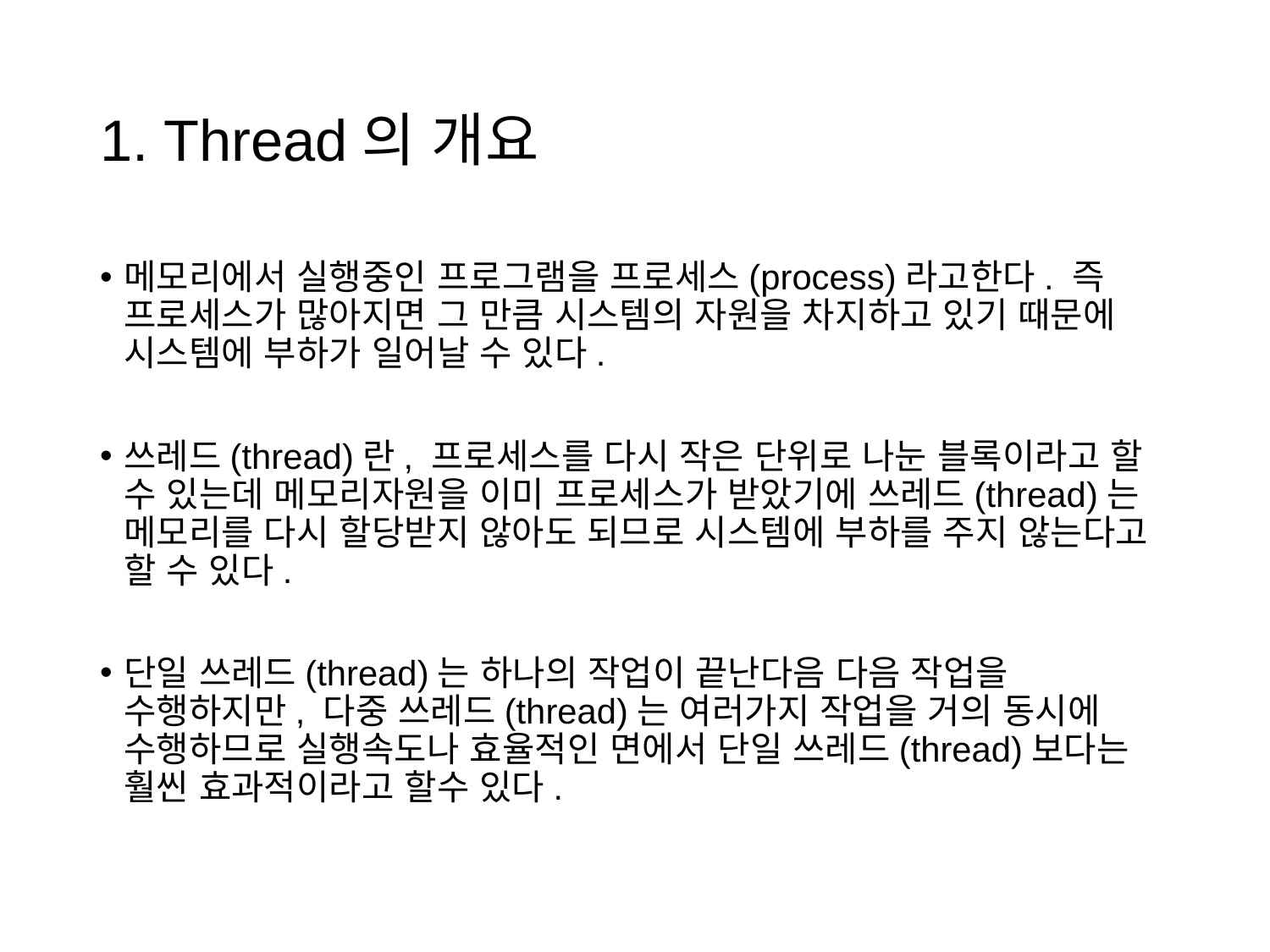

# 1. Thread의 개요
메모리에서 실행중인 프로그램을 프로세스(process)라고한다. 즉 프로세스가 많아지면 그 만큼 시스템의 자원을 차지하고 있기 때문에 시스템에 부하가 일어날 수 있다.

쓰레드(thread)란, 프로세스를 다시 작은 단위로 나눈 블록이라고 할 수 있는데 메모리자원을 이미 프로세스가 받았기에 쓰레드(thread)는 메모리를 다시 할당받지 않아도 되므로 시스템에 부하를 주지 않는다고 할 수 있다.

단일 쓰레드(thread)는 하나의 작업이 끝난다음 다음 작업을 수행하지만, 다중 쓰레드(thread)는 여러가지 작업을 거의 동시에 수행하므로 실행속도나 효율적인 면에서 단일 쓰레드(thread)보다는 훨씬 효과적이라고 할수 있다.